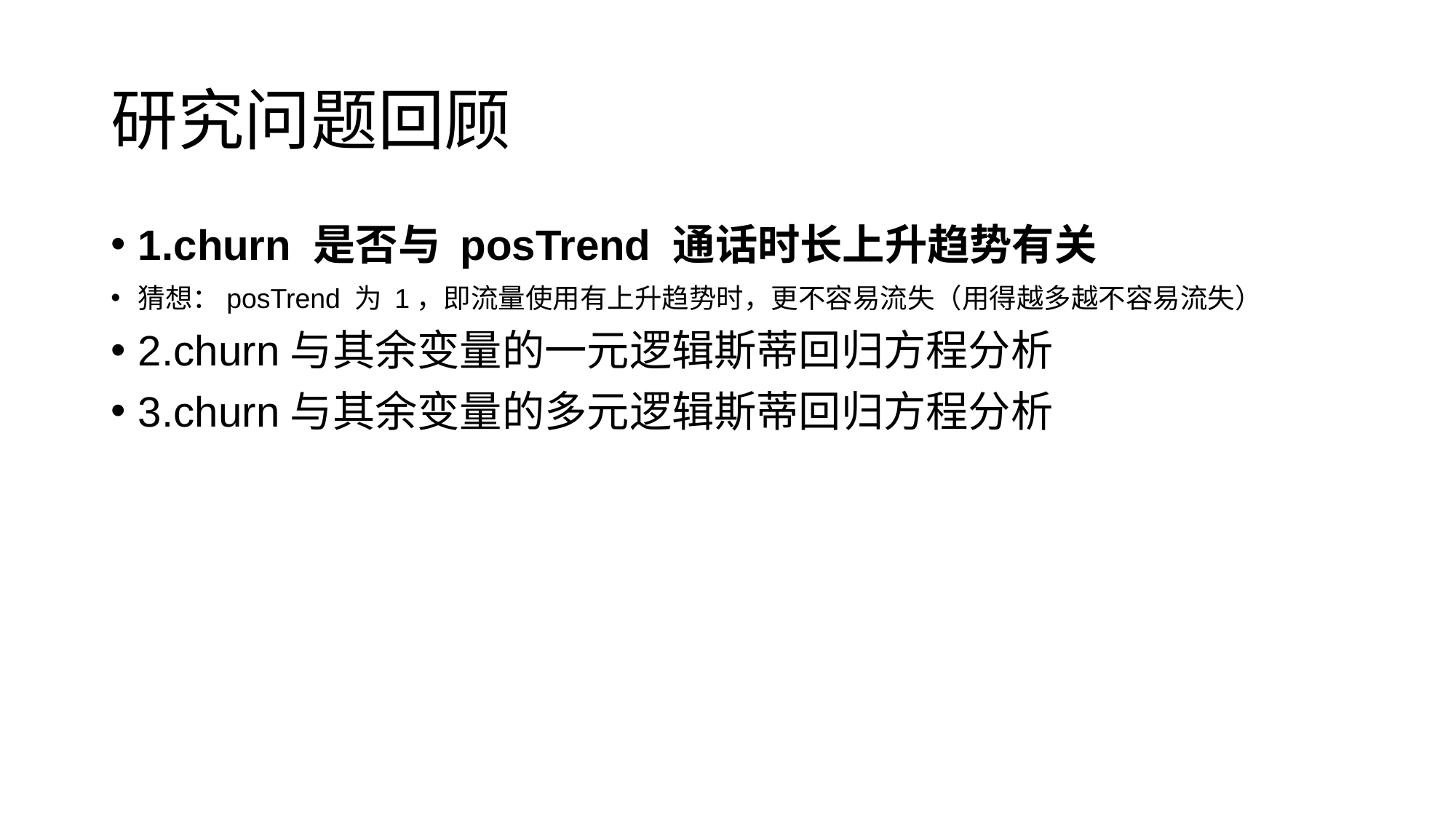

# 研究问题回顾
1.churn 是否与 posTrend 通话时长上升趋势有关
猜想：posTrend 为 1，即流量使用有上升趋势时，更不容易流失（用得越多越不容易流失）
2.churn与其余变量的一元逻辑斯蒂回归方程分析
3.churn与其余变量的多元逻辑斯蒂回归方程分析